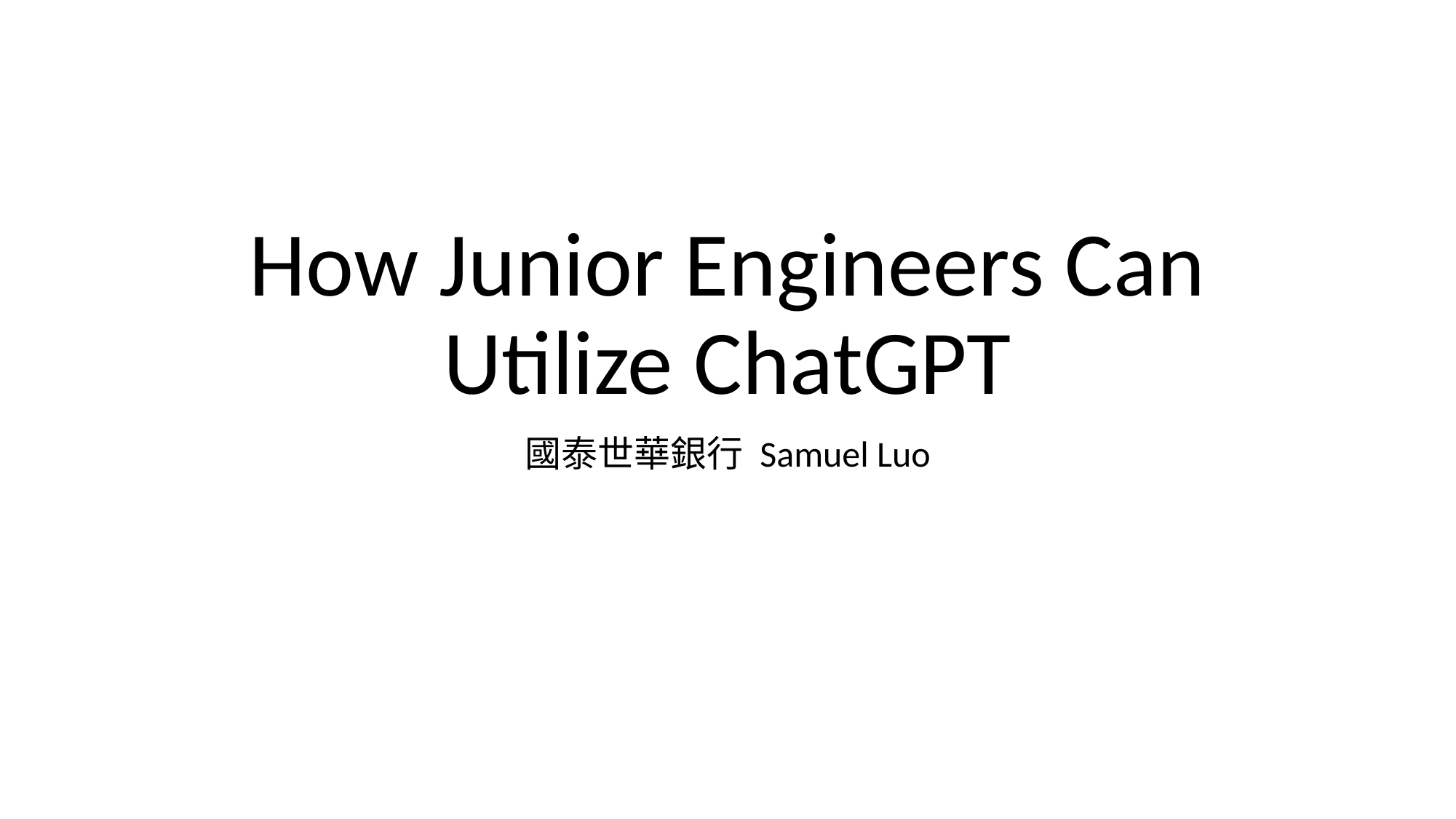

# How Junior Engineers Can Utilize ChatGPT
國泰世華銀行 Samuel Luo